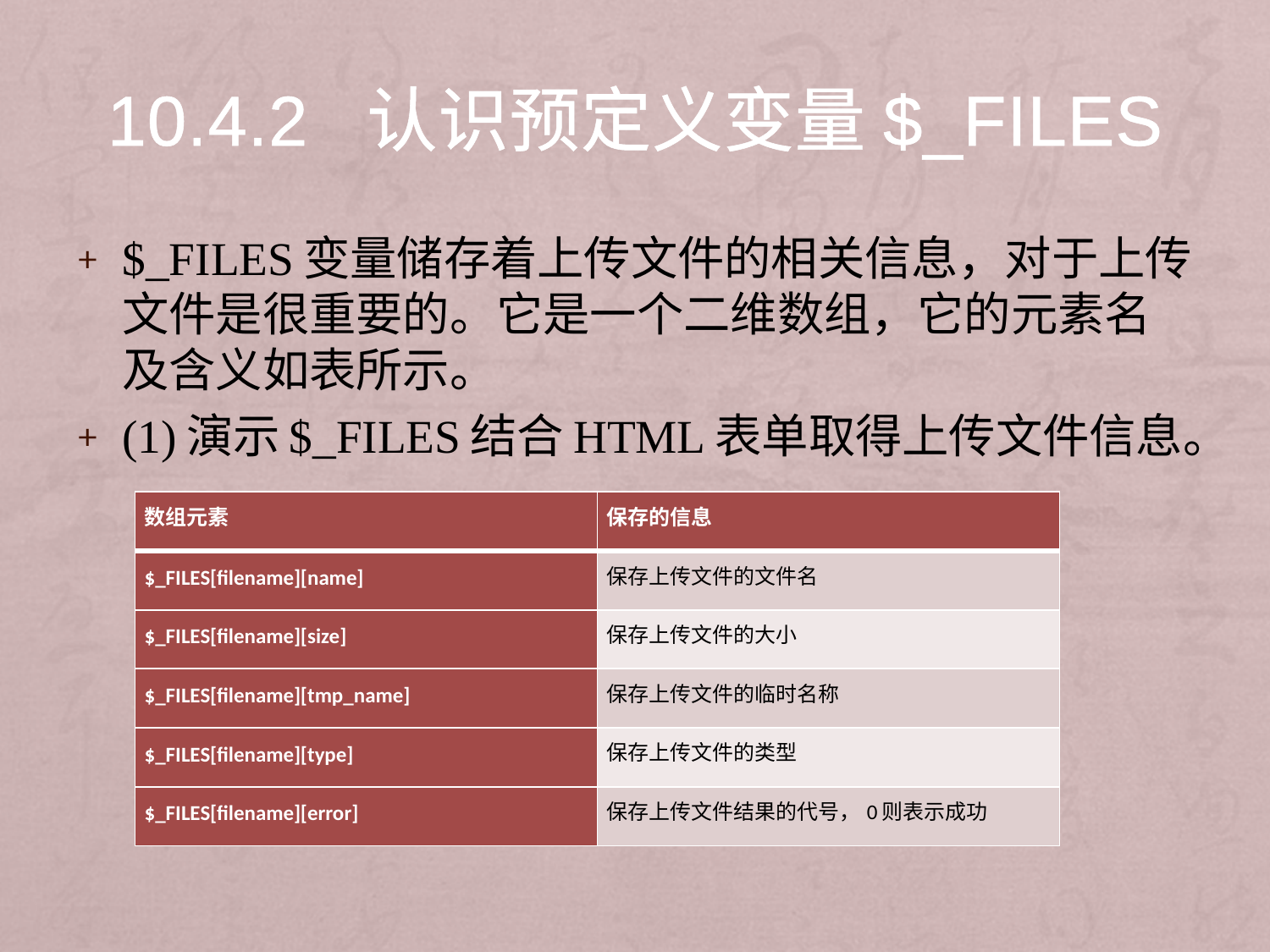

# 10.4.2  认识预定义变量$_FILES
$_FILES变量储存着上传文件的相关信息，对于上传文件是很重要的。它是一个二维数组，它的元素名及含义如表所示。
(1)演示$_FILES结合HTML表单取得上传文件信息。
| 数组元素 | 保存的信息 |
| --- | --- |
| $\_FILES[filename][name] | 保存上传文件的文件名 |
| $\_FILES[filename][size] | 保存上传文件的大小 |
| $\_FILES[filename][tmp\_name] | 保存上传文件的临时名称 |
| $\_FILES[filename][type] | 保存上传文件的类型 |
| $\_FILES[filename][error] | 保存上传文件结果的代号，0则表示成功 |